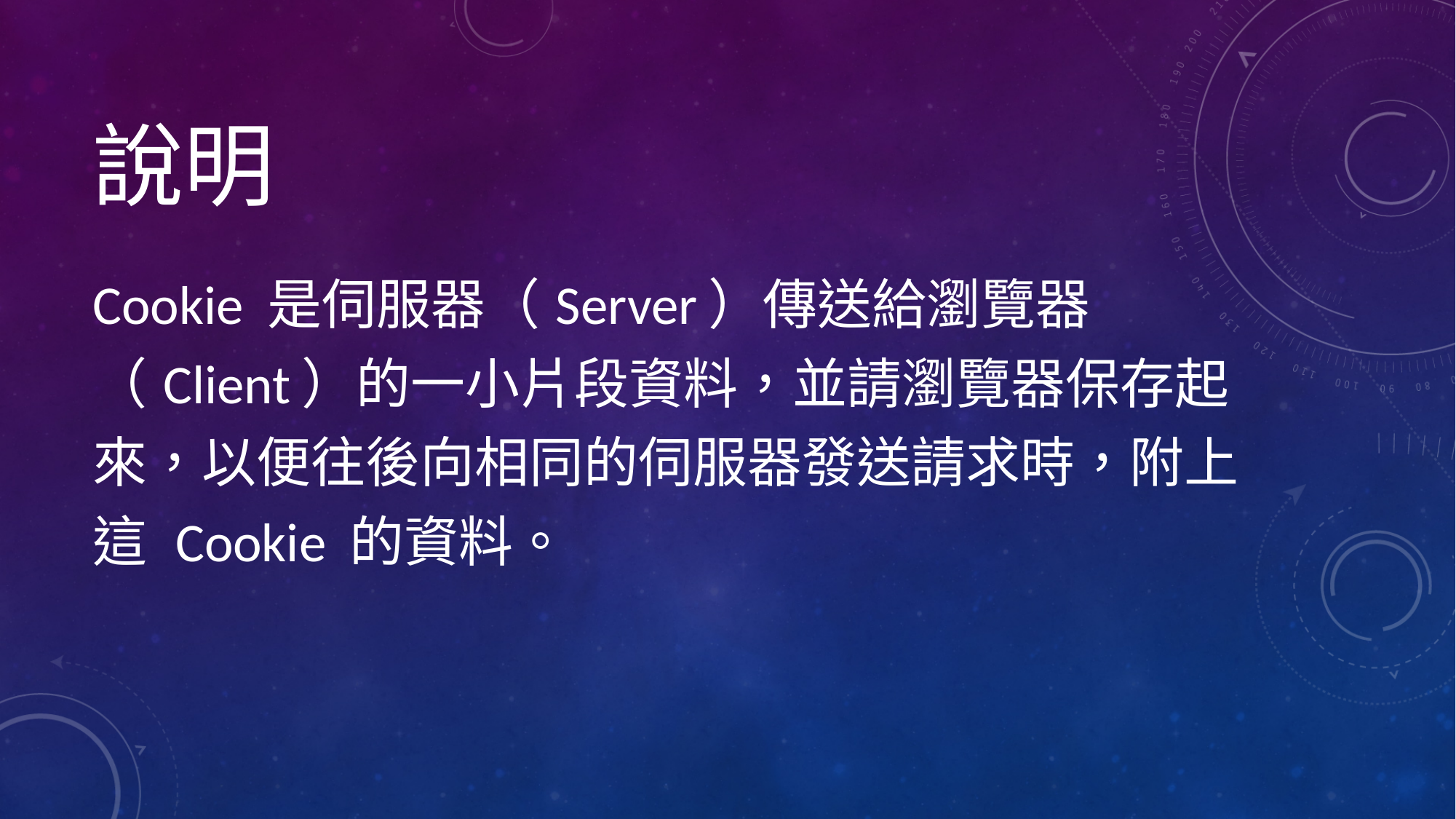

# 說明
Cookie 是伺服器（Server）傳送給瀏覽器（Client）的一小片段資料，並請瀏覽器保存起來，以便往後向相同的伺服器發送請求時，附上這 Cookie 的資料。